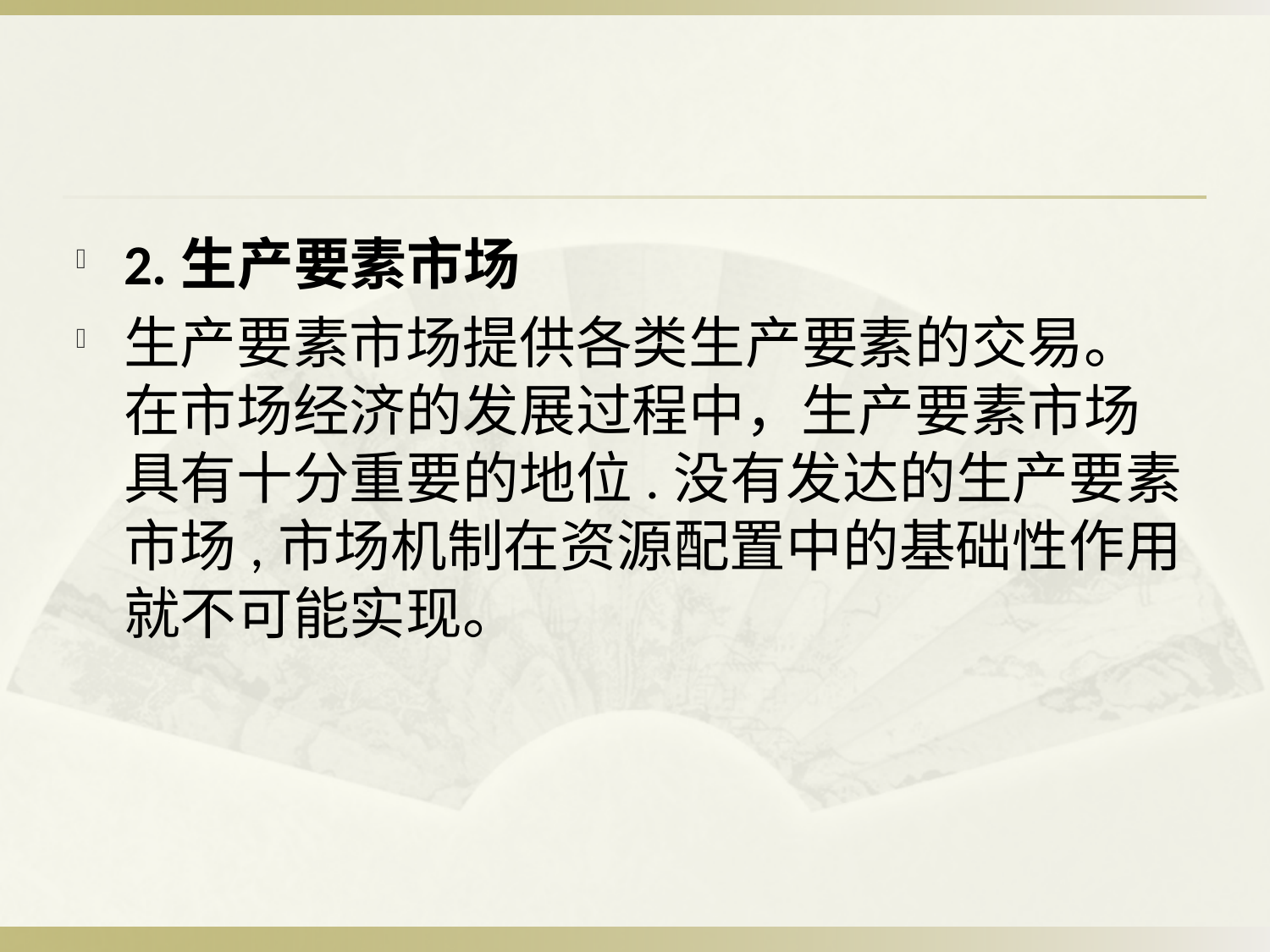

#
2.生产要素市场
生产要素市场提供各类生产要素的交易。在市场经济的发展过程中，生产要素市场具有十分重要的地位.没有发达的生产要素市场,市场机制在资源配置中的基础性作用就不可能实现。